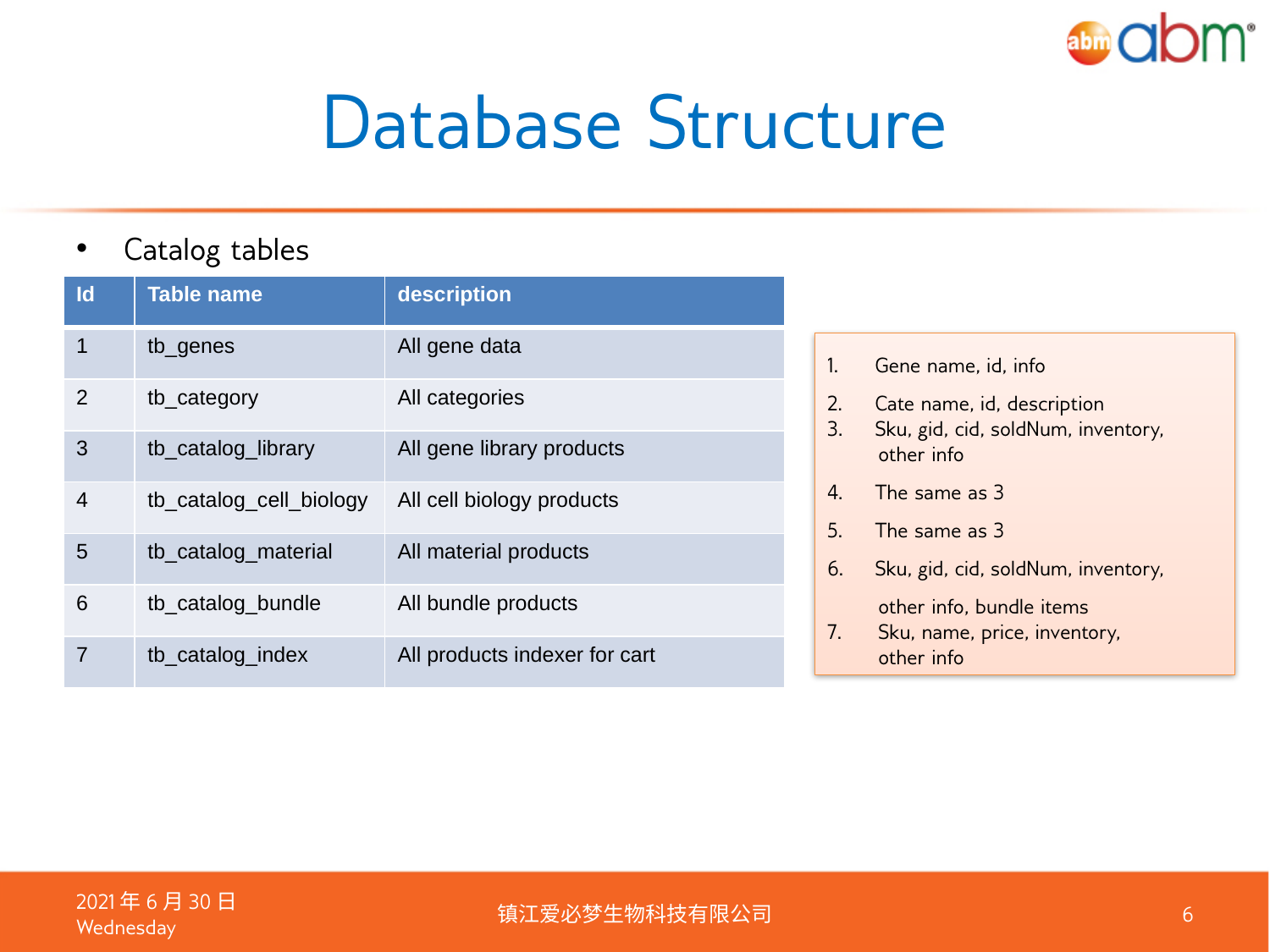

# Database Structure
Catalog tables
| Id | Table name | description |
| --- | --- | --- |
| 1 | tb\_genes | All gene data |
| 2 | tb\_category | All categories |
| 3 | tb\_catalog\_library | All gene library products |
| 4 | tb\_catalog\_cell\_biology | All cell biology products |
| 5 | tb\_catalog\_material | All material products |
| 6 | tb\_catalog\_bundle | All bundle products |
| 7 | tb\_catalog\_index | All products indexer for cart |
Gene name, id, info
Cate name, id, description
Sku, gid, cid, soldNum, inventory,
        other info
The same as 3
The same as 3
Sku, gid, cid, soldNum, inventory,
        other info, bundle items
   Sku, name, price, inventory,
        other info
2021年6月30日 Wednesday
镇江爱必梦生物科技有限公司
6